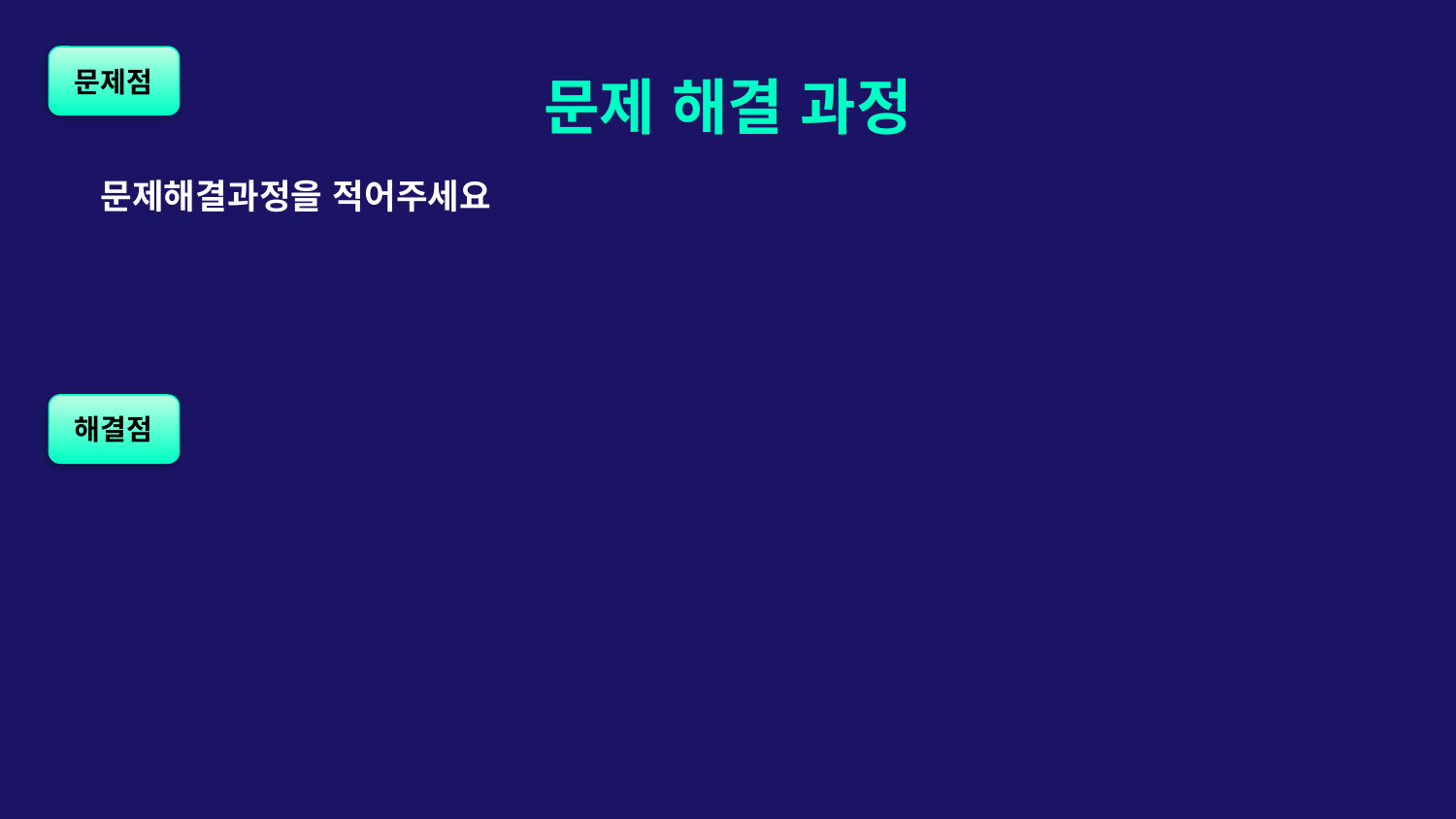

문제점
# 문제 해결 과정
문제해결과정을 적어주세요
해결점